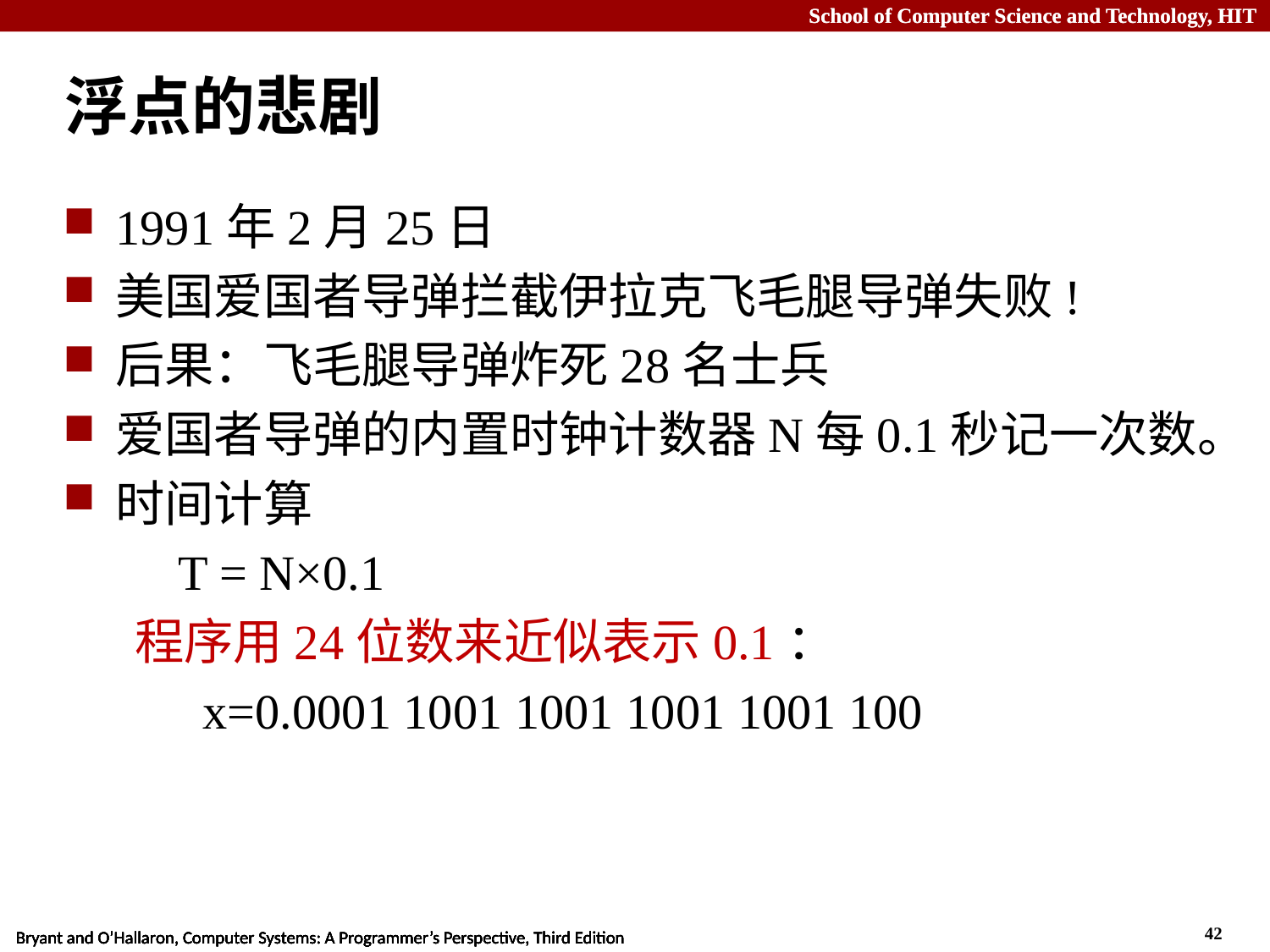

# 浮点的悲剧
1991年2月25日
美国爱国者导弹拦截伊拉克飞毛腿导弹失败!
后果：飞毛腿导弹炸死28名士兵
爱国者导弹的内置时钟计数器N每0.1秒记一次数。
时间计算
         T = N×0.1
     程序用24位数来近似表示0.1：
           x=0.0001 1001 1001 1001 1001 100